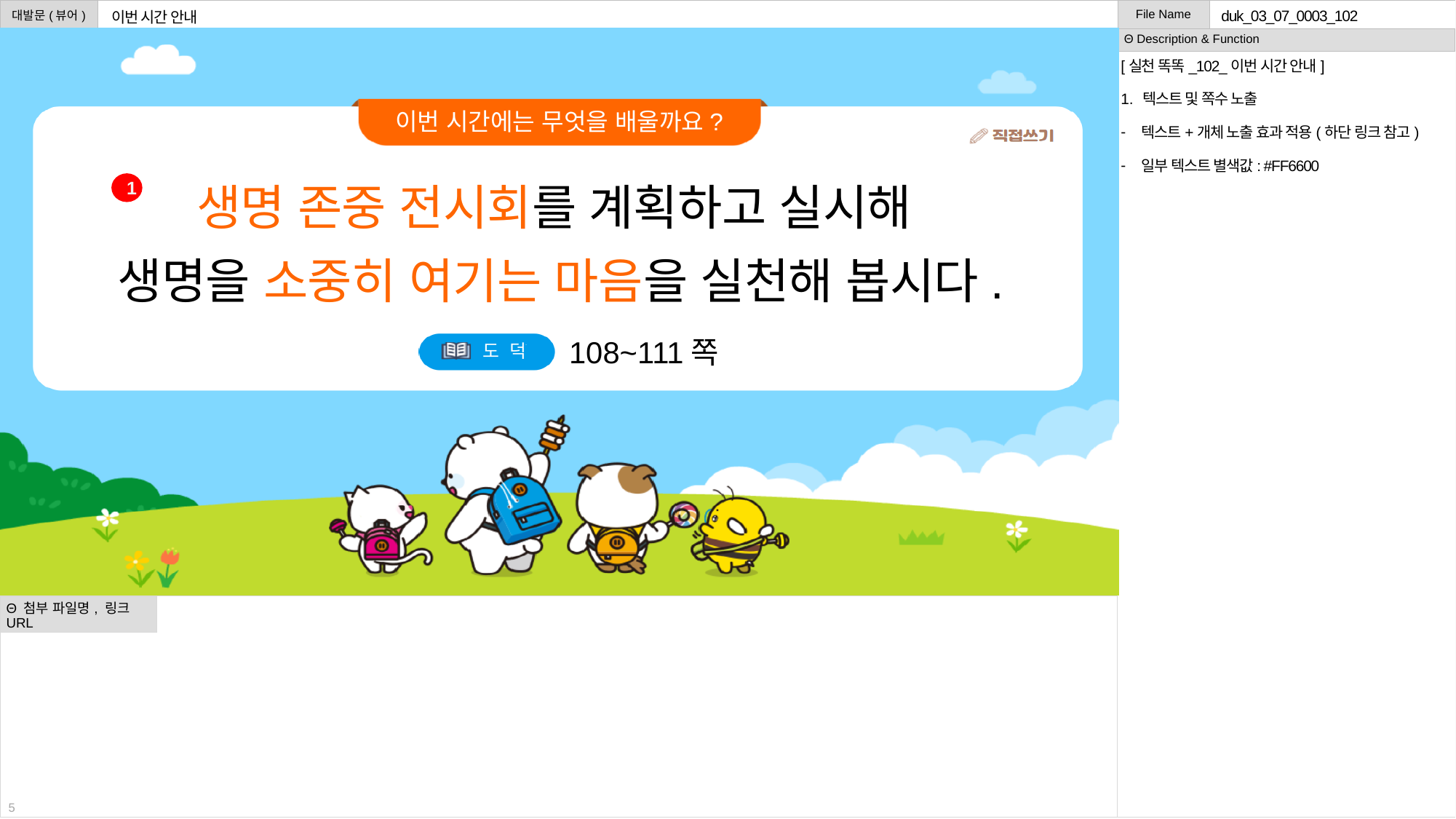

duk_03_07_0003_102
이번 시간 안내
[실천 똑똑_102_이번 시간 안내]
텍스트 및 쪽수 노출
텍스트+개체 노출 효과 적용(하단 링크 참고)
일부 텍스트 별색값: #FF6600
생명 존중 전시회를 계획하고 실시해
생명을 소중히 여기는 마음을 실천해 봅시다.
1
108~111쪽